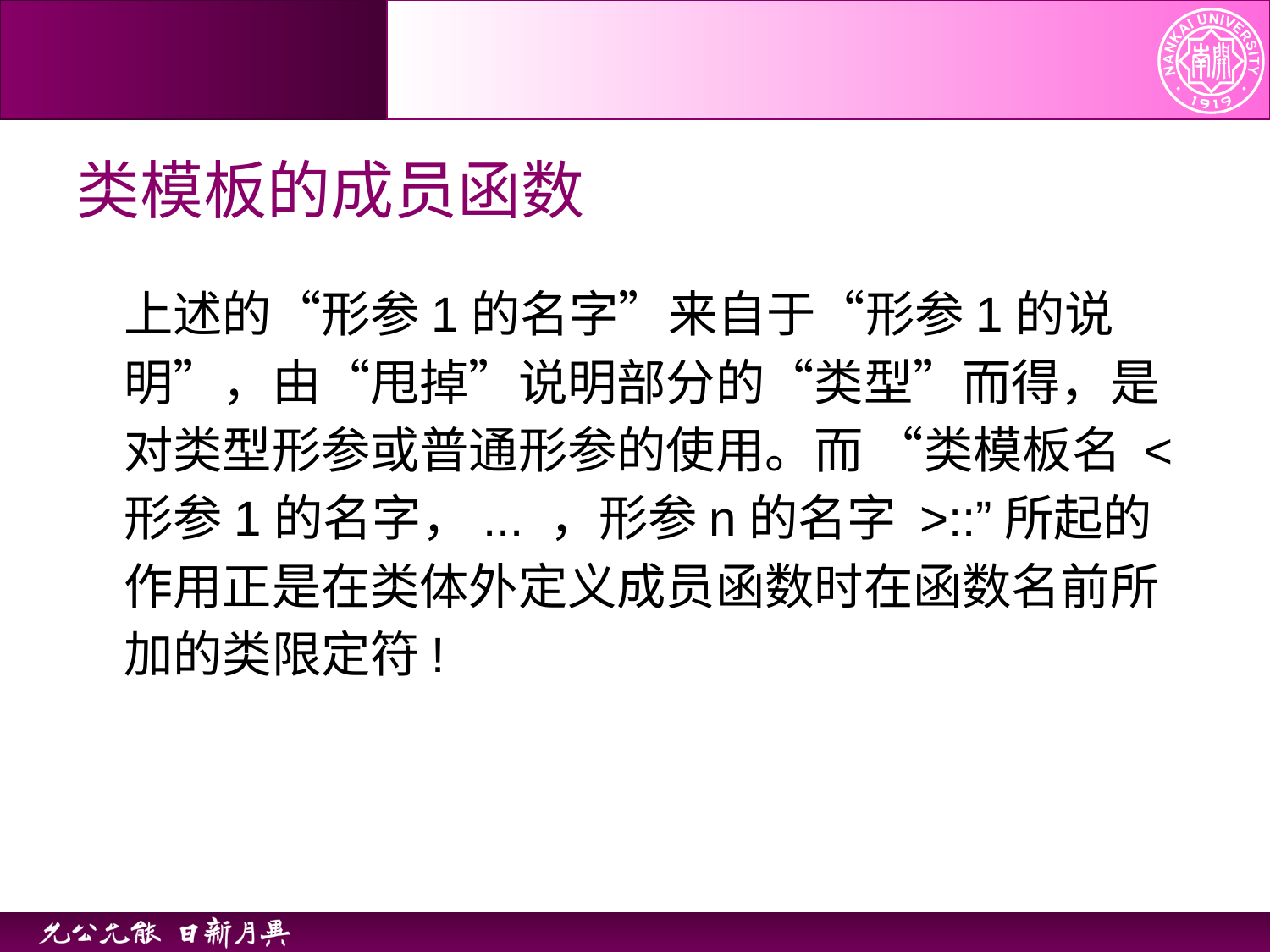

# 类模板的成员函数
上述的“形参1的名字”来自于“形参1的说明”，由“甩掉”说明部分的“类型”而得，是对类型形参或普通形参的使用。而 “类模板名 < 形参1的名字，... ，形参n的名字 >::”所起的作用正是在类体外定义成员函数时在函数名前所加的类限定符!